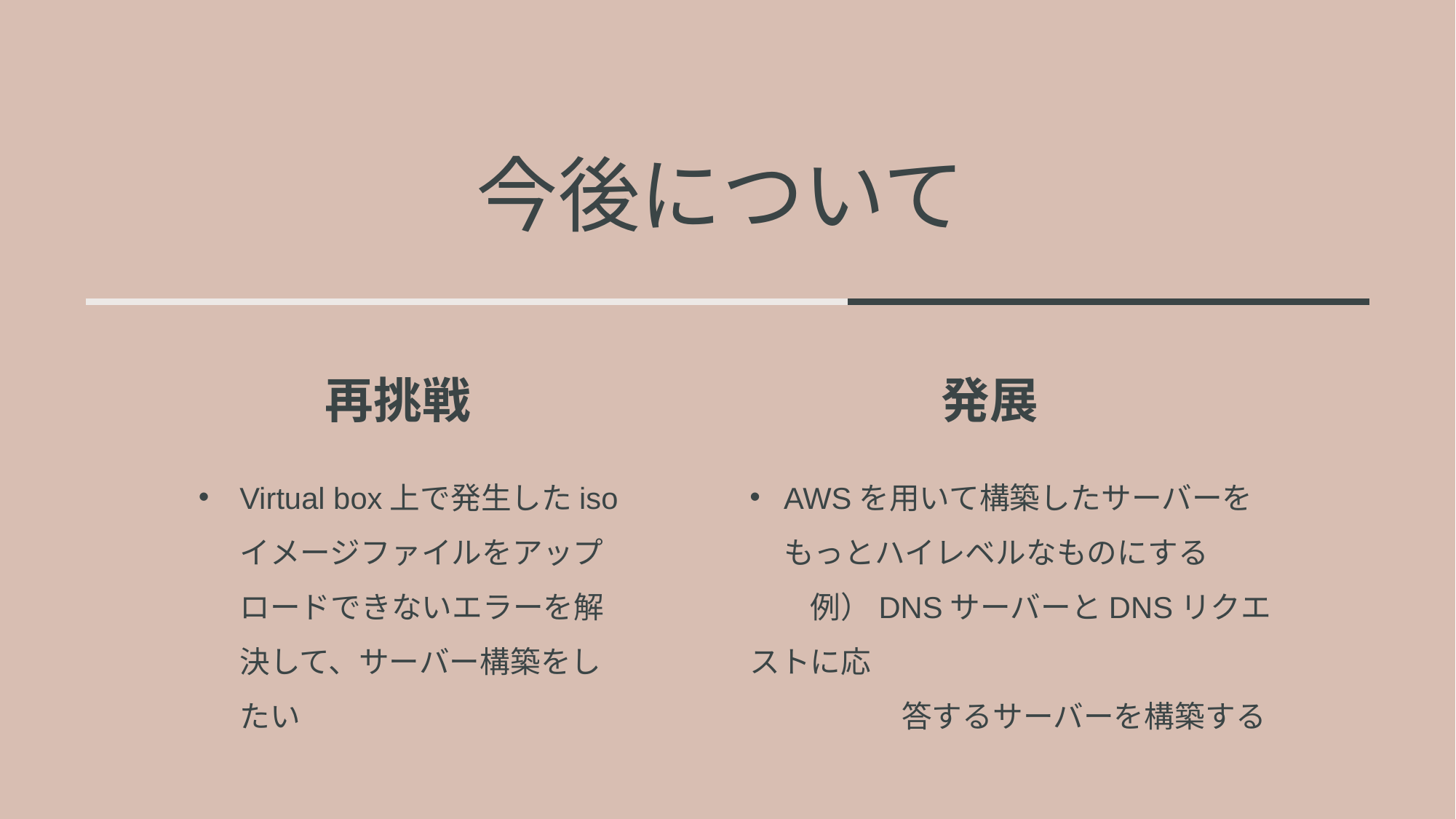

# 今後について
再挑戦

発展

Virtual box上で発生したiso イメージファイルをアップロードできないエラーを解決して、サーバー構築をしたい
AWSを用いて構築したサーバーをもっとハイレベルなものにする
　　例）DNSサーバーとDNSリクエストに応
　　　　　答するサーバーを構築する